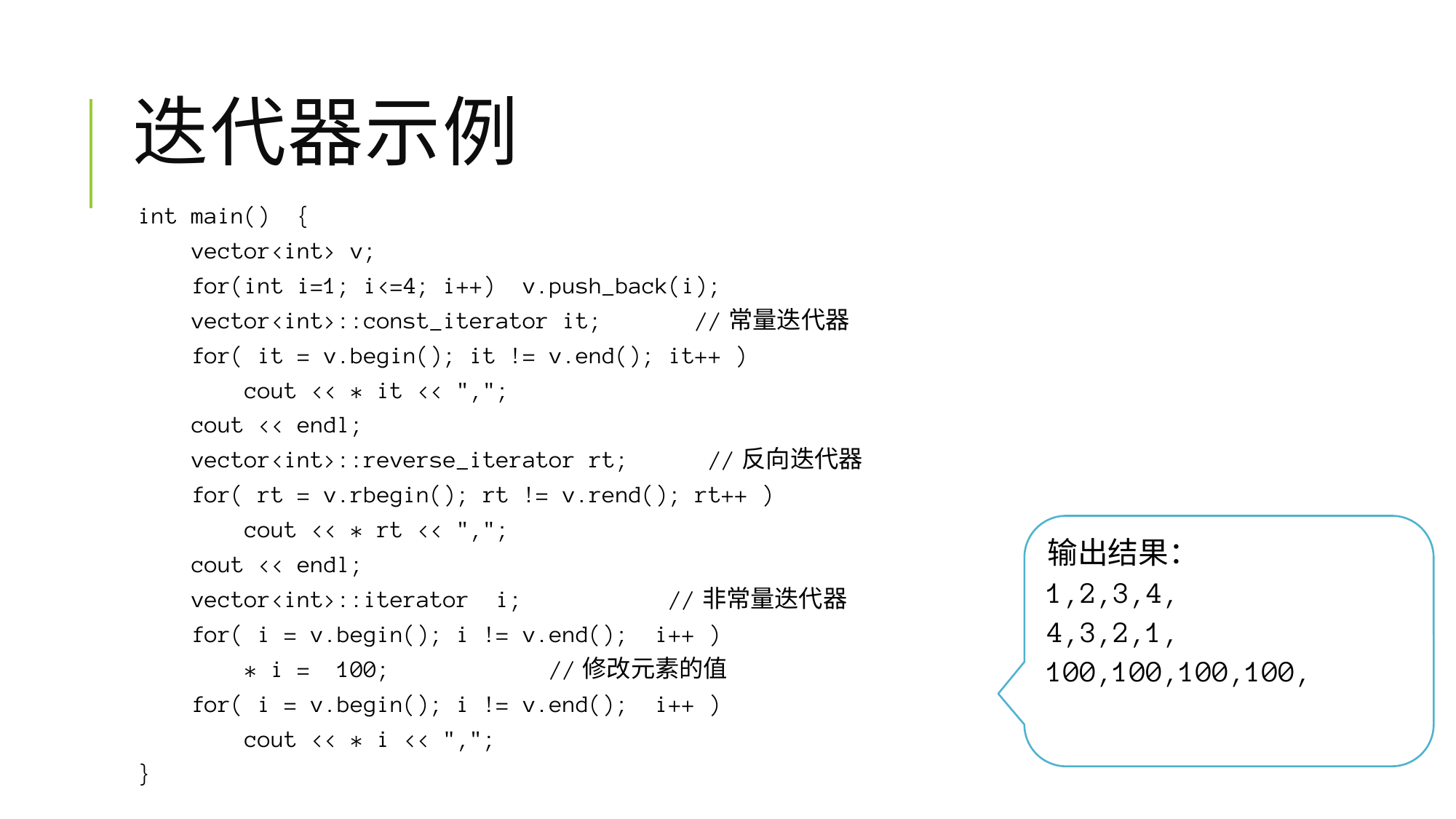

# 迭代器示例
int main()  {
    vector<int> v;
    for(int i=1; i<=4; i++)  v.push_back(i);
    vector<int>::const_iterator it;       //常量迭代器
    for( it = v.begin(); it != v.end(); it++ )
        cout << * it << ",";
    cout << endl;
    vector<int>::reverse_iterator rt;      //反向迭代器
    for( rt = v.rbegin(); rt != v.rend(); rt++ )
        cout << * rt << ",";
    cout << endl;
    vector<int>::iterator  i;           //非常量迭代器
    for( i = v.begin(); i != v.end();  i++ )
        * i =  100;            //修改元素的值
    for( i = v.begin(); i != v.end();  i++ )
        cout << * i << ",";
}
输出结果：
1,2,3,4,
4,3,2,1,
100,100,100,100,